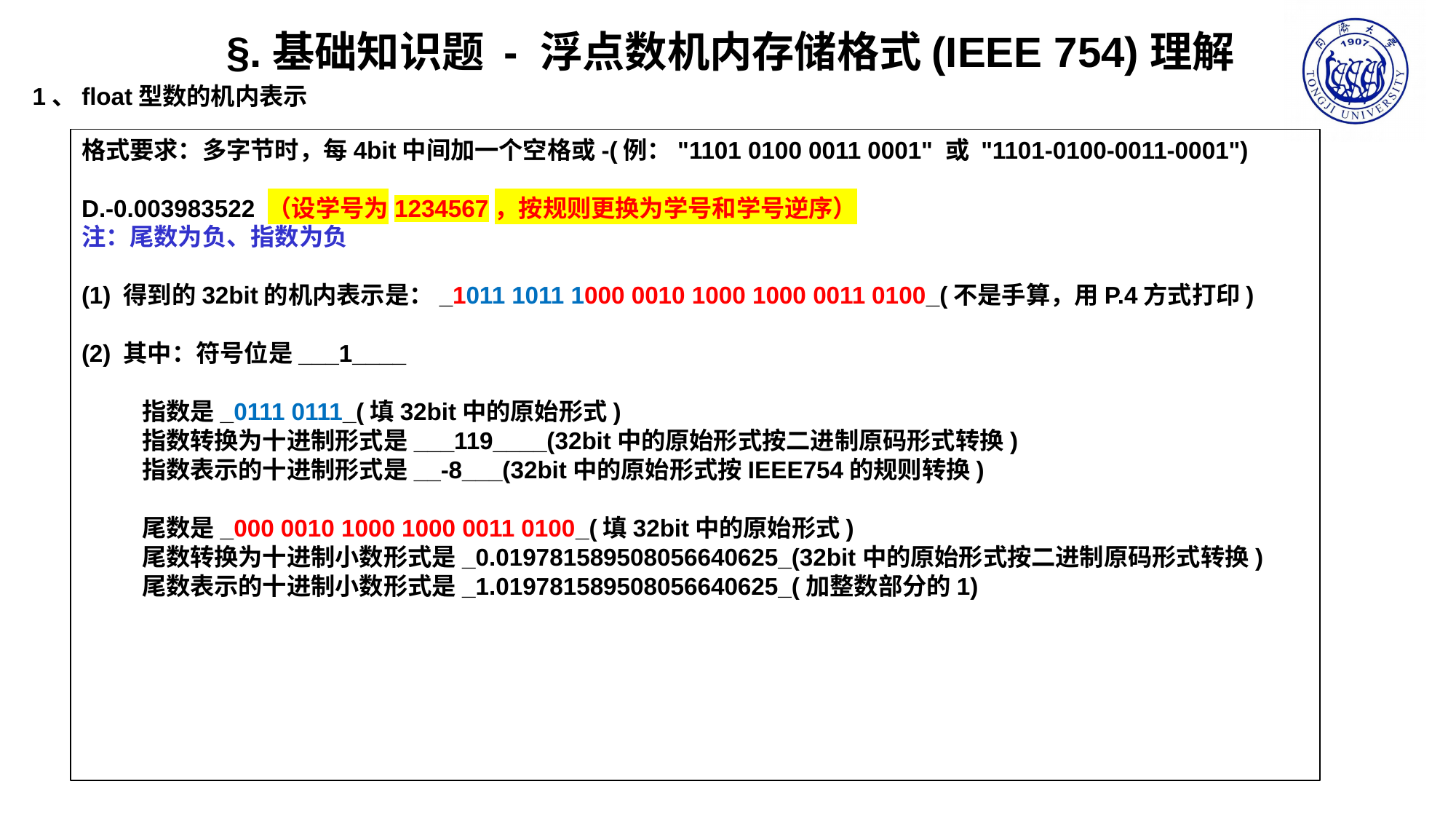

§.基础知识题 - 浮点数机内存储格式(IEEE 754)理解
1、float型数的机内表示
格式要求：多字节时，每4bit中间加一个空格或-(例："1101 0100 0011 0001" 或 "1101-0100-0011-0001")

D.-0.003983522 （设学号为1234567，按规则更换为学号和学号逆序）
注：尾数为负、指数为负

(1) 得到的32bit的机内表示是：_1011 1011 1000 0010 1000 1000 0011 0100_(不是手算，用P.4方式打印)

(2) 其中：符号位是___1____

          指数是_0111 0111_(填32bit中的原始形式)
          指数转换为十进制形式是___119____(32bit中的原始形式按二进制原码形式转换)
          指数表示的十进制形式是__-8___(32bit中的原始形式按IEEE754的规则转换)

          尾数是_000 0010 1000 1000 0011 0100_(填32bit中的原始形式)
          尾数转换为十进制小数形式是_0.019781589508056640625_(32bit中的原始形式按二进制原码形式转换)
          尾数表示的十进制小数形式是_1.019781589508056640625_(加整数部分的1)